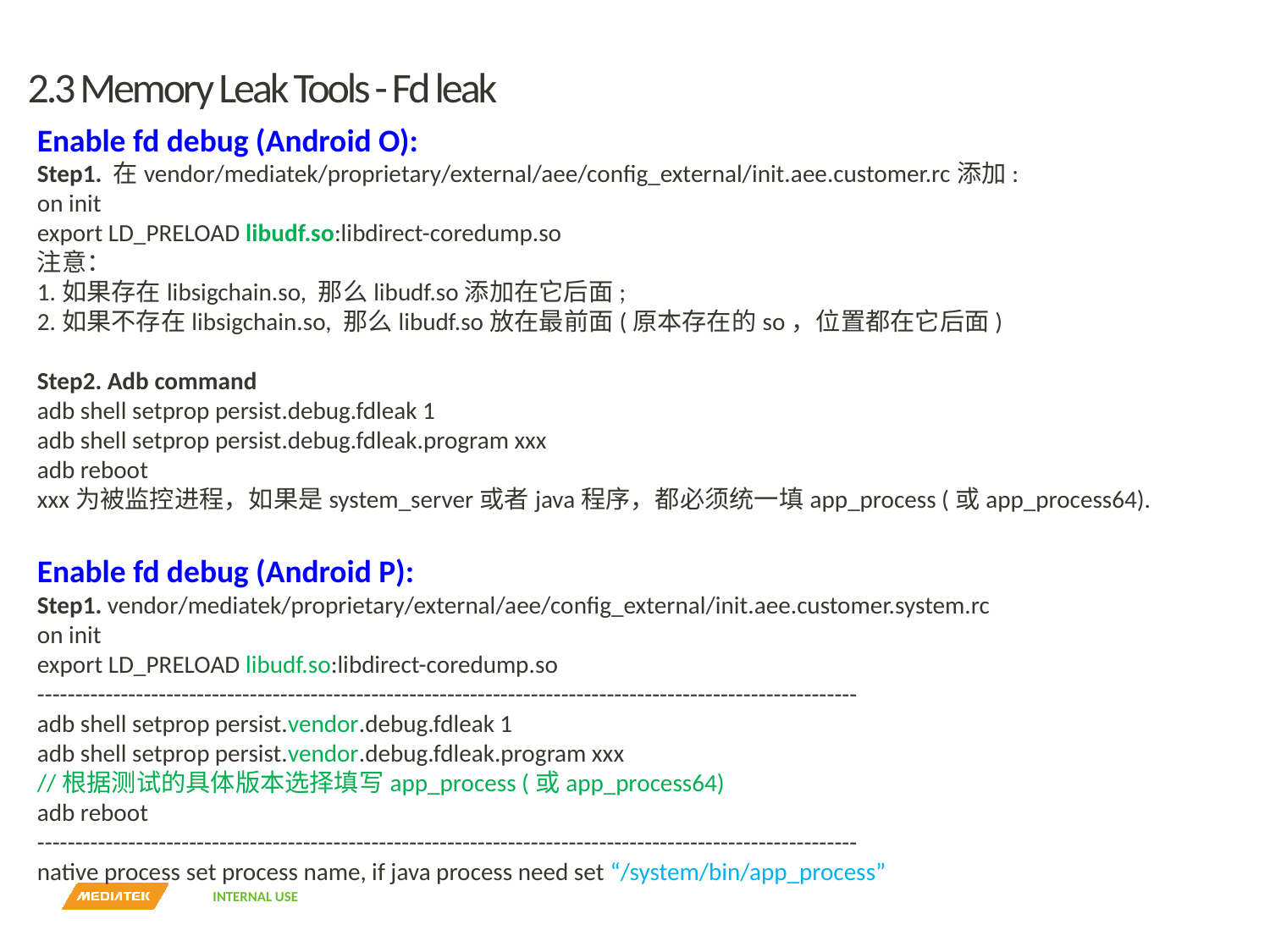

# 2.3 Memory Leak Tools - Fd leak
Enable fd debug (Android O):
Step1. 在vendor/mediatek/proprietary/external/aee/config_external/init.aee.customer.rc添加:
on init
export LD_PRELOAD libudf.so:libdirect-coredump.so
注意：
1.如果存在libsigchain.so, 那么libudf.so添加在它后面;
2.如果不存在libsigchain.so, 那么libudf.so放在最前面(原本存在的so，位置都在它后面)

Step2. Adb command
adb shell setprop persist.debug.fdleak 1
adb shell setprop persist.debug.fdleak.program xxx
adb reboot
xxx为被监控进程，如果是system_server或者java程序，都必须统一填app_process (或app_process64).
Enable fd debug (Android P):
Step1. vendor/mediatek/proprietary/external/aee/config_external/init.aee.customer.system.rc
on init
export LD_PRELOAD libudf.so:libdirect-coredump.so
------------------------------------------------------------------------------------------------------------
adb shell setprop persist.vendor.debug.fdleak 1
adb shell setprop persist.vendor.debug.fdleak.program xxx
//根据测试的具体版本选择填写app_process (或app_process64)
adb reboot
------------------------------------------------------------------------------------------------------------
native process set process name, if java process need set “/system/bin/app_process”